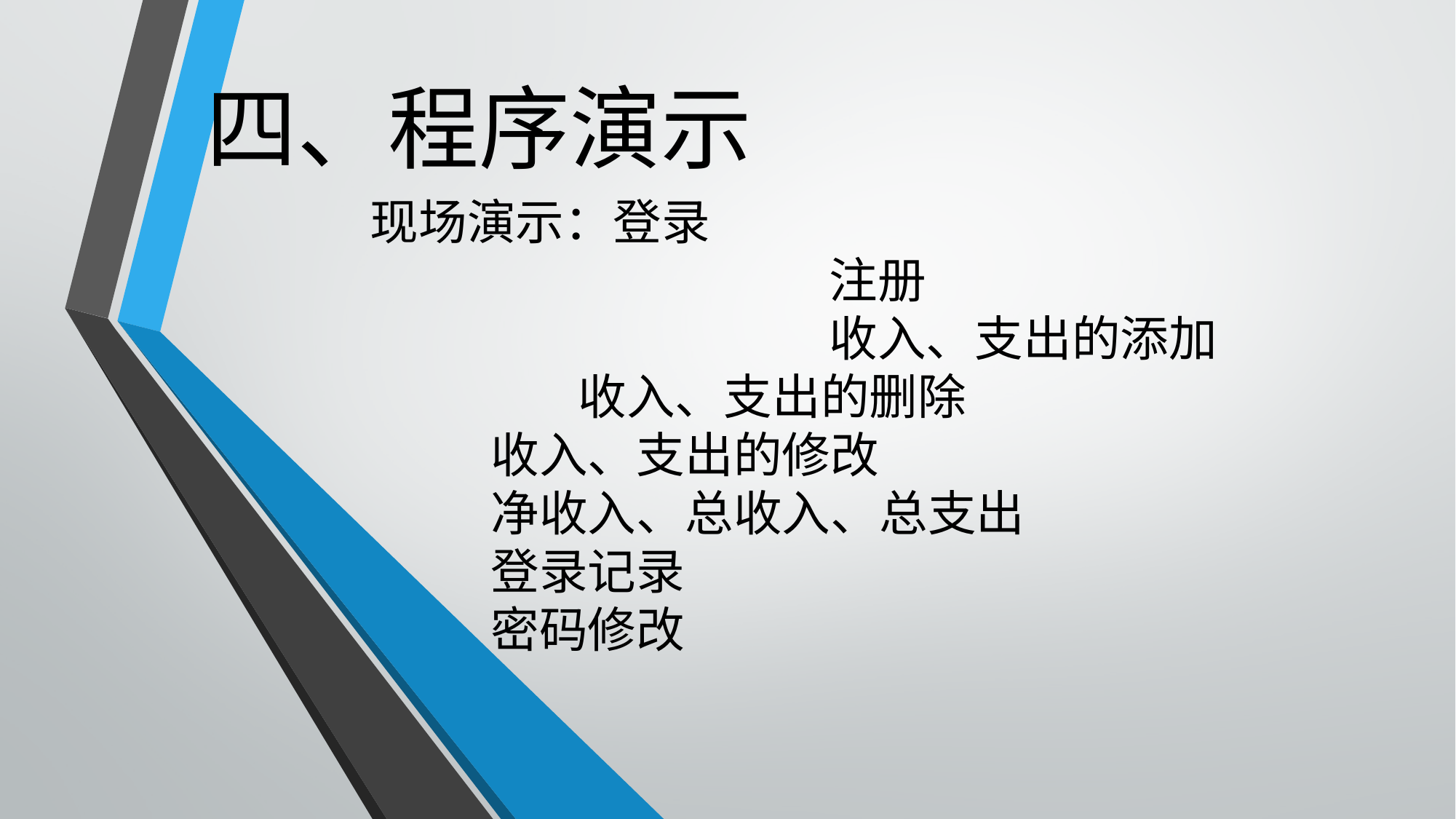

# 四、程序演示
现场演示：登录
				 注册
				 收入、支出的添加
	        收入、支出的删除
          收入、支出的修改
          净收入、总收入、总支出
          登录记录
          密码修改